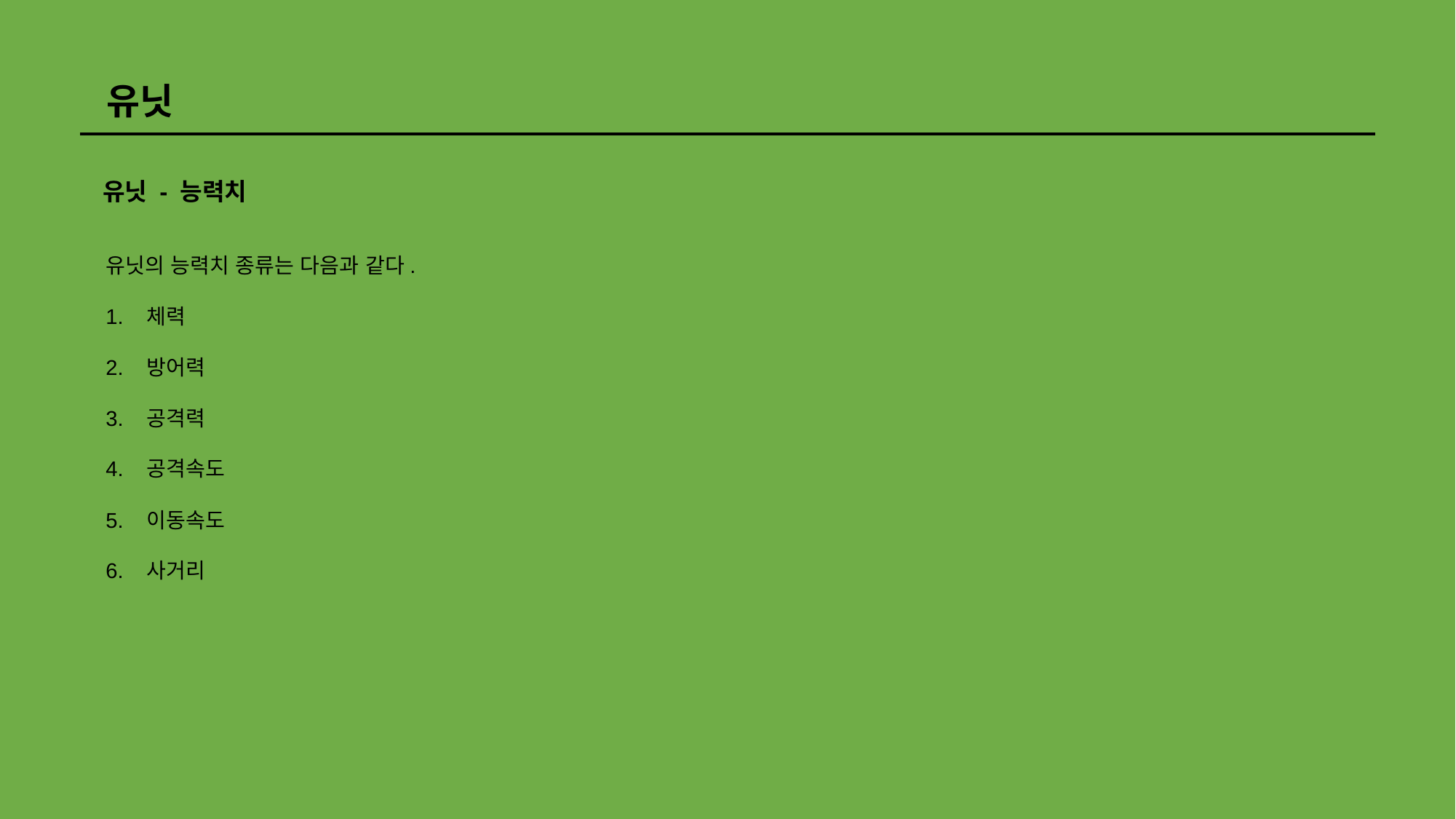

유닛
유닛 - 능력치
유닛의 능력치 종류는 다음과 같다.

체력
방어력
공격력
공격속도
이동속도
사거리